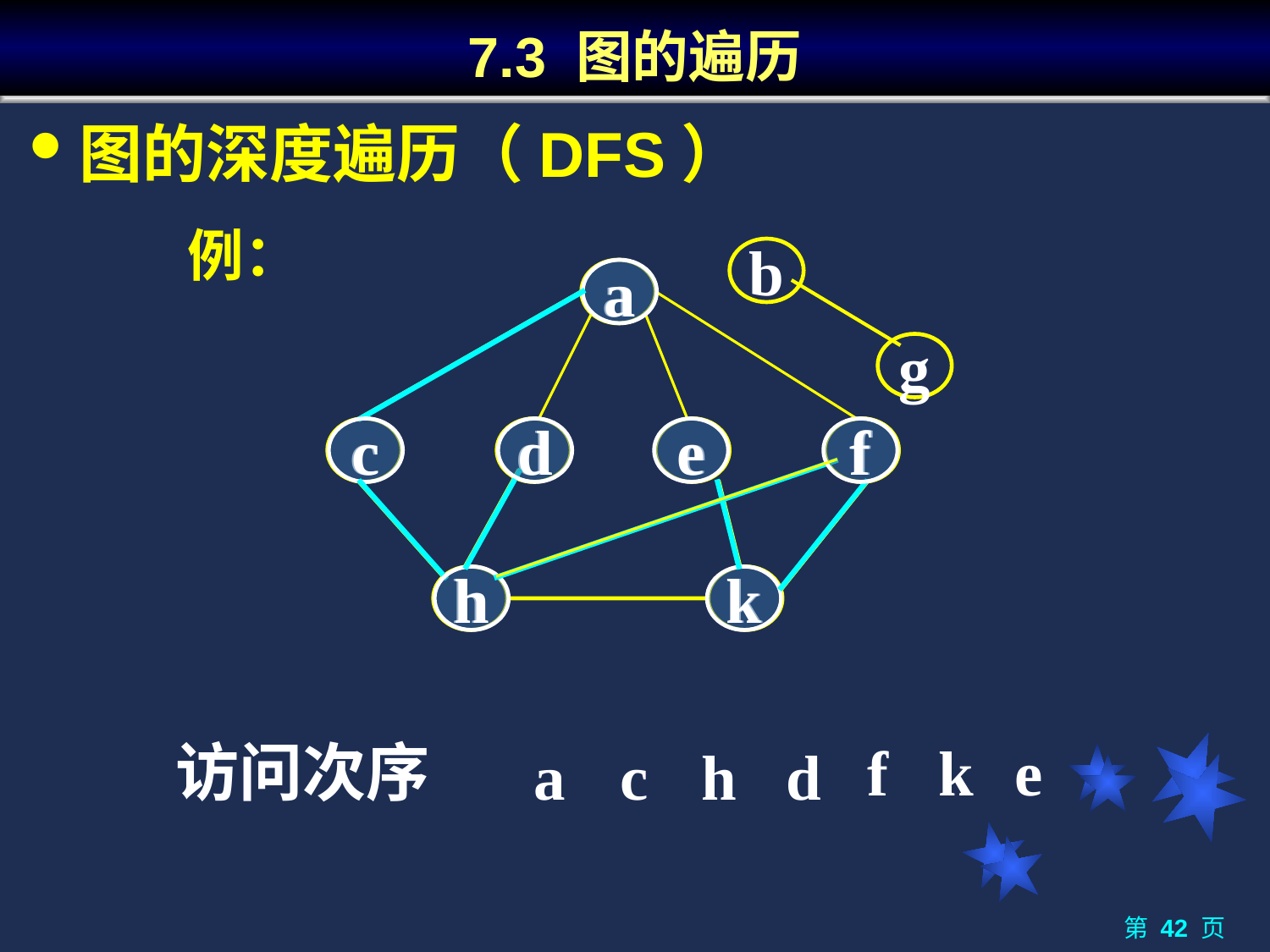

# 7.3 图的遍历
图的深度遍历（DFS）
例：
b

g
a
a

c
c
d
d
e
e
f
f

h
h
k
k

访问次序
f
k
e
a
c
h
d
第 42 页